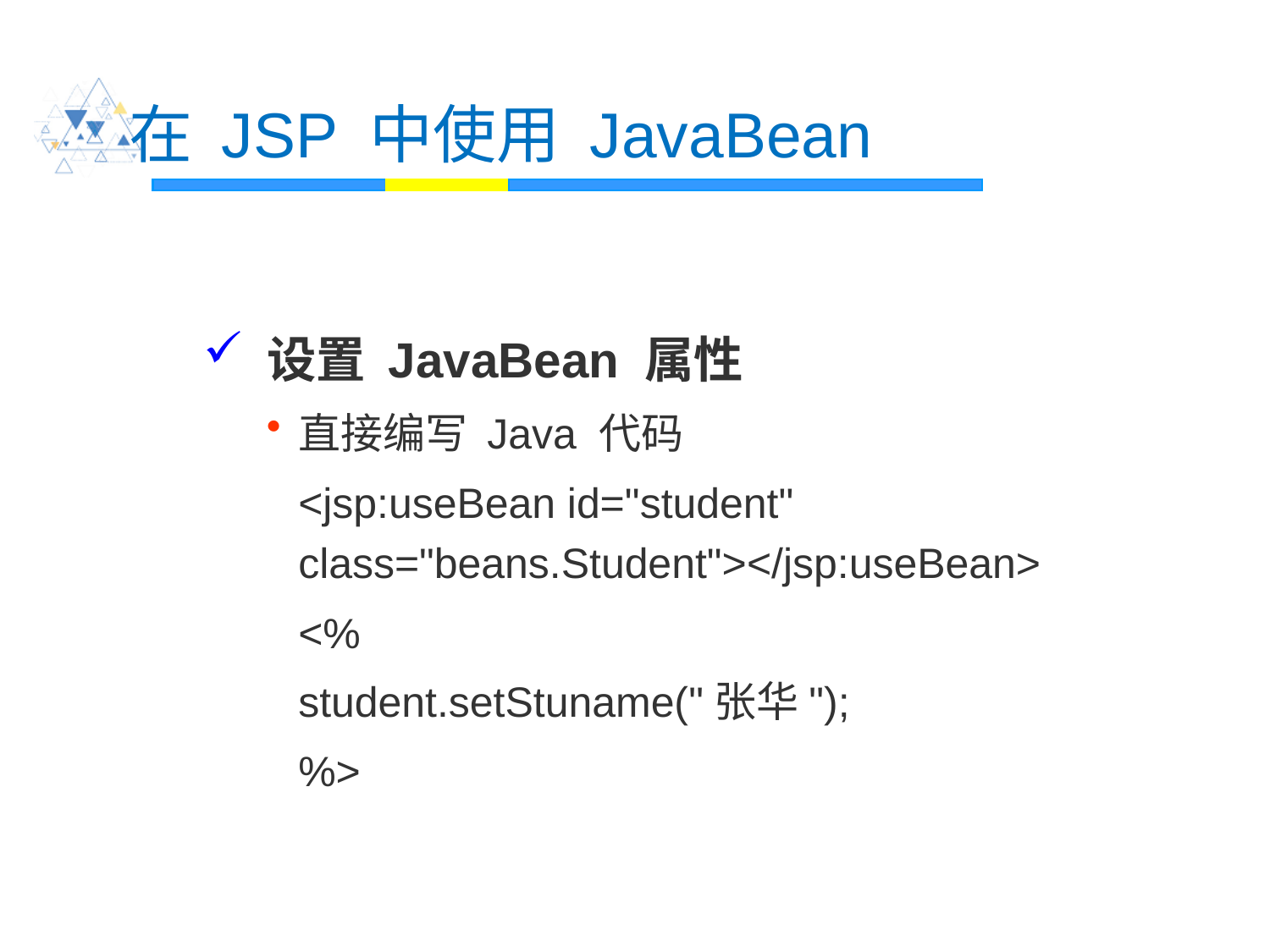

# 在 JSP 中使用 JavaBean

 设置 JavaBean 属性
直接编写 Java 代码
	<jsp:useBean id="student" class="beans.Student"></jsp:useBean>
	<%
	student.setStuname("张华");
	%>